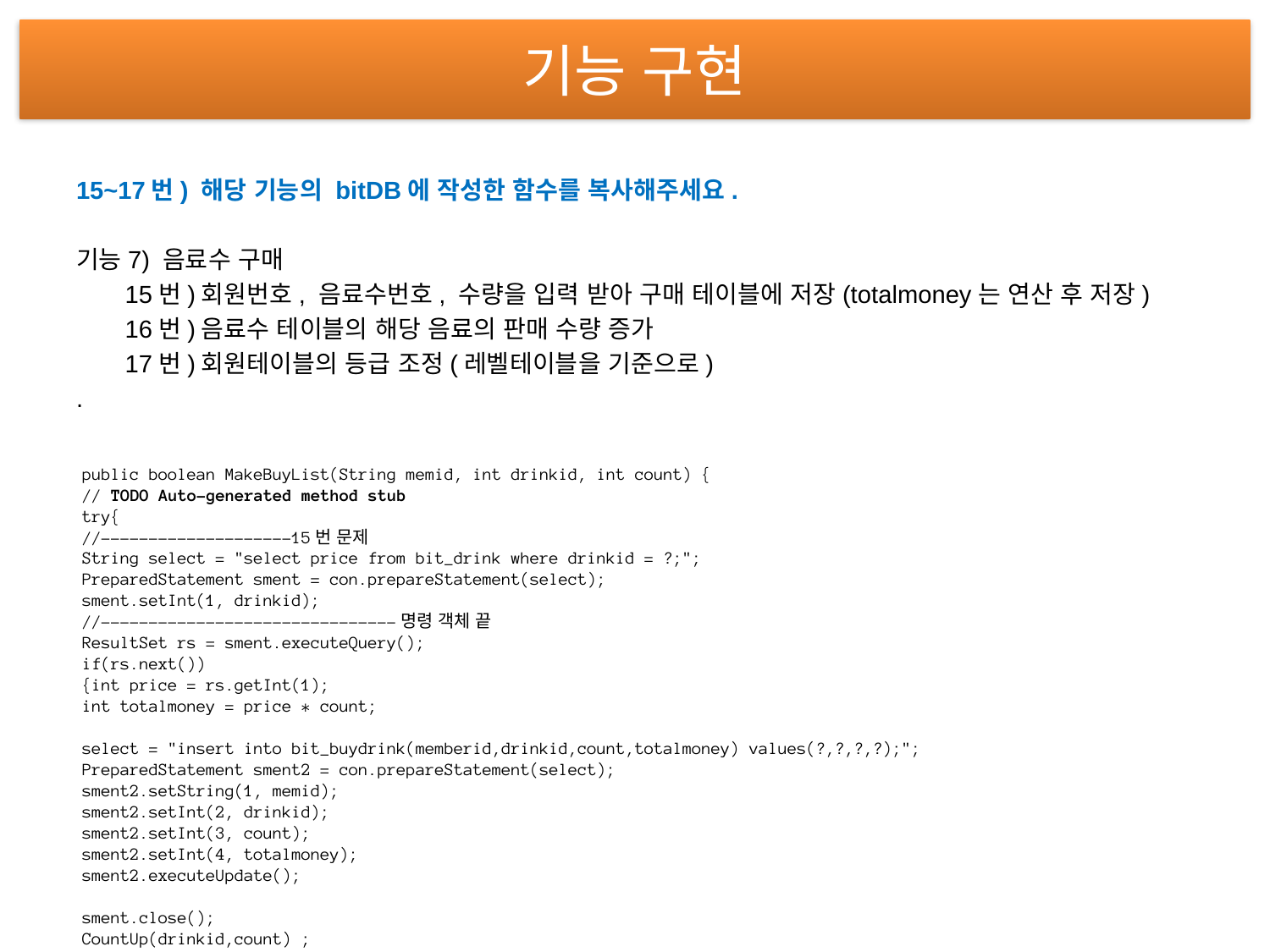

# 기능 구현
15~17번) 해당 기능의 bitDB에 작성한 함수를 복사해주세요.

기능7) 음료수 구매
       15번)회원번호, 음료수번호, 수량을 입력 받아 구매 테이블에 저장(totalmoney는 연산 후 저장)
       16번)음료수 테이블의 해당 음료의 판매 수량 증가
       17번)회원테이블의 등급 조정(레벨테이블을 기준으로)
.
public boolean MakeBuyList(String memid, int drinkid, int count) {
// TODO Auto-generated method stub
try{
//--------------------15번 문제
String select = "select price from bit_drink where drinkid = ?;";
PreparedStatement sment = con.prepareStatement(select);
sment.setInt(1, drinkid);
//-------------------------------명령 객체 끝
ResultSet rs = sment.executeQuery();
if(rs.next())
{int price = rs.getInt(1);
int totalmoney = price * count;

select = "insert into bit_buydrink(memberid,drinkid,count,totalmoney) values(?,?,?,?);";
PreparedStatement sment2 = con.prepareStatement(select);
sment2.setString(1, memid);
sment2.setInt(2, drinkid);
sment2.setInt(3, count);
sment2.setInt(4, totalmoney);
sment2.executeUpdate();

sment.close();
CountUp(drinkid,count) ;
return true;
//-----------------------------------------------------
}
return false;

}
catch(Exception e) {
System.out.println(e.getLocalizedMessage());
return false;
}

// ----------------명령객체 처리 끝
}